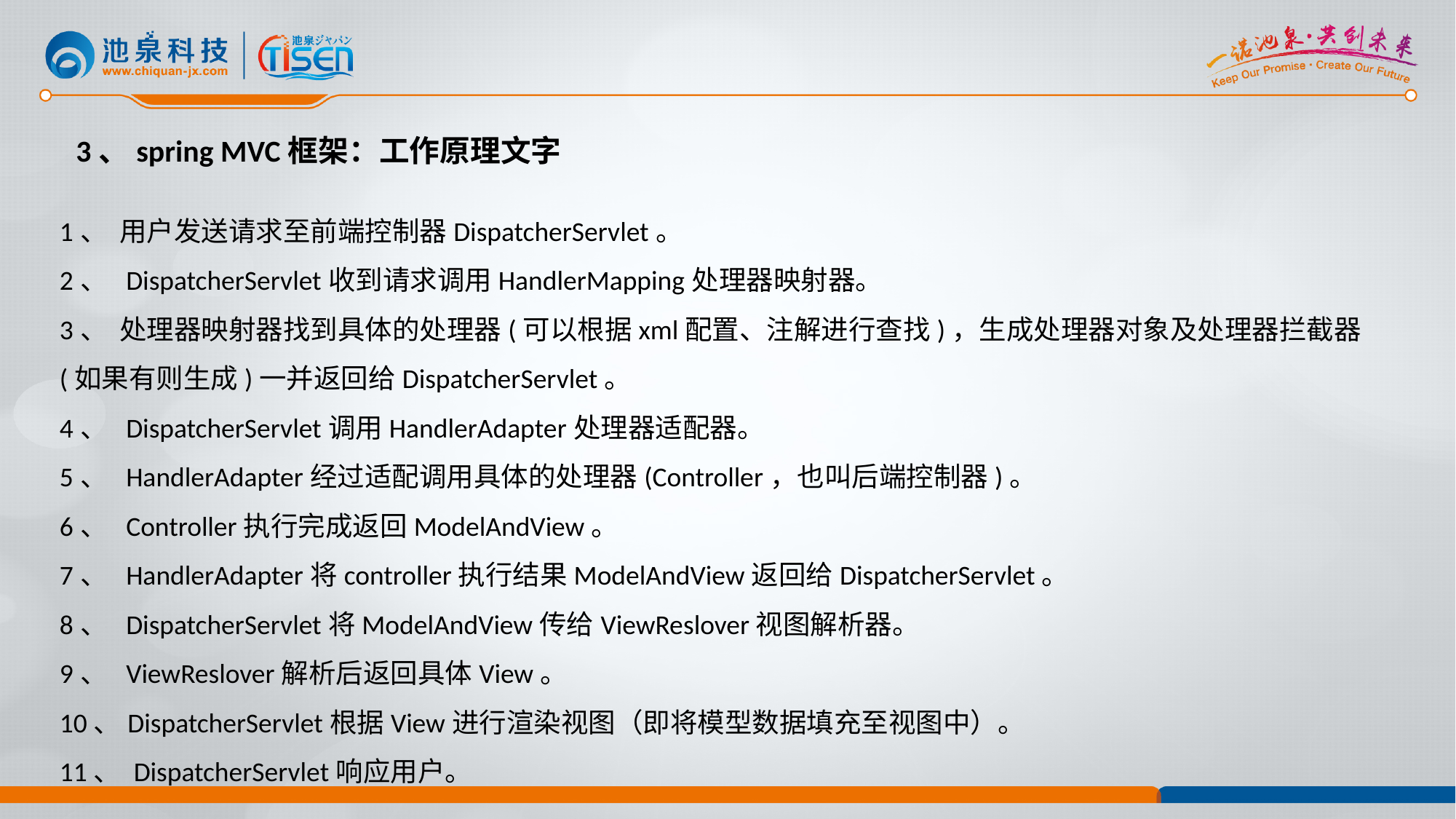

3、spring MVC框架：工作原理文字
1、  用户发送请求至前端控制器DispatcherServlet。
2、  DispatcherServlet收到请求调用HandlerMapping处理器映射器。
3、  处理器映射器找到具体的处理器(可以根据xml配置、注解进行查找)，生成处理器对象及处理器拦截器
(如果有则生成)一并返回给DispatcherServlet。
4、  DispatcherServlet调用HandlerAdapter处理器适配器。
5、  HandlerAdapter经过适配调用具体的处理器(Controller，也叫后端控制器)。
6、  Controller执行完成返回ModelAndView。
7、  HandlerAdapter将controller执行结果ModelAndView返回给DispatcherServlet。
8、  DispatcherServlet将ModelAndView传给ViewReslover视图解析器。
9、  ViewReslover解析后返回具体View。
10、DispatcherServlet根据View进行渲染视图（即将模型数据填充至视图中）。
11、 DispatcherServlet响应用户。